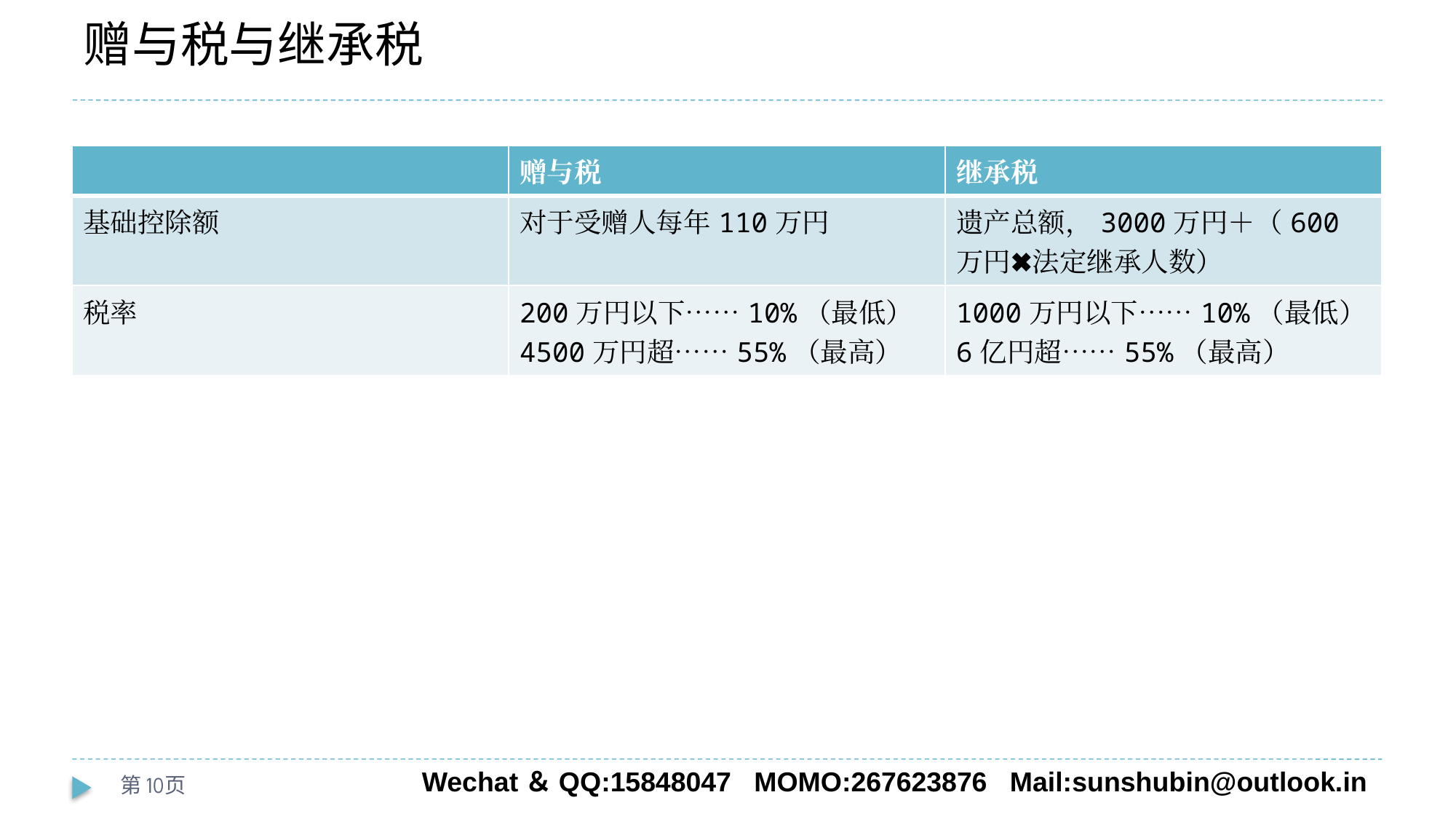

# 赠与税与继承税
|  | 赠与税 | 继承税 |
| --- | --- | --- |
| 基础控除额 | 对于受赠人每年110万円 | 遗产总额，3000万円＋（600万円✖法定继承人数） |
| 税率 | 200万円以下……10%（最低） 4500万円超……55%（最高） | 1000万円以下……10%（最低） 6亿円超……55%（最高） |
第10页